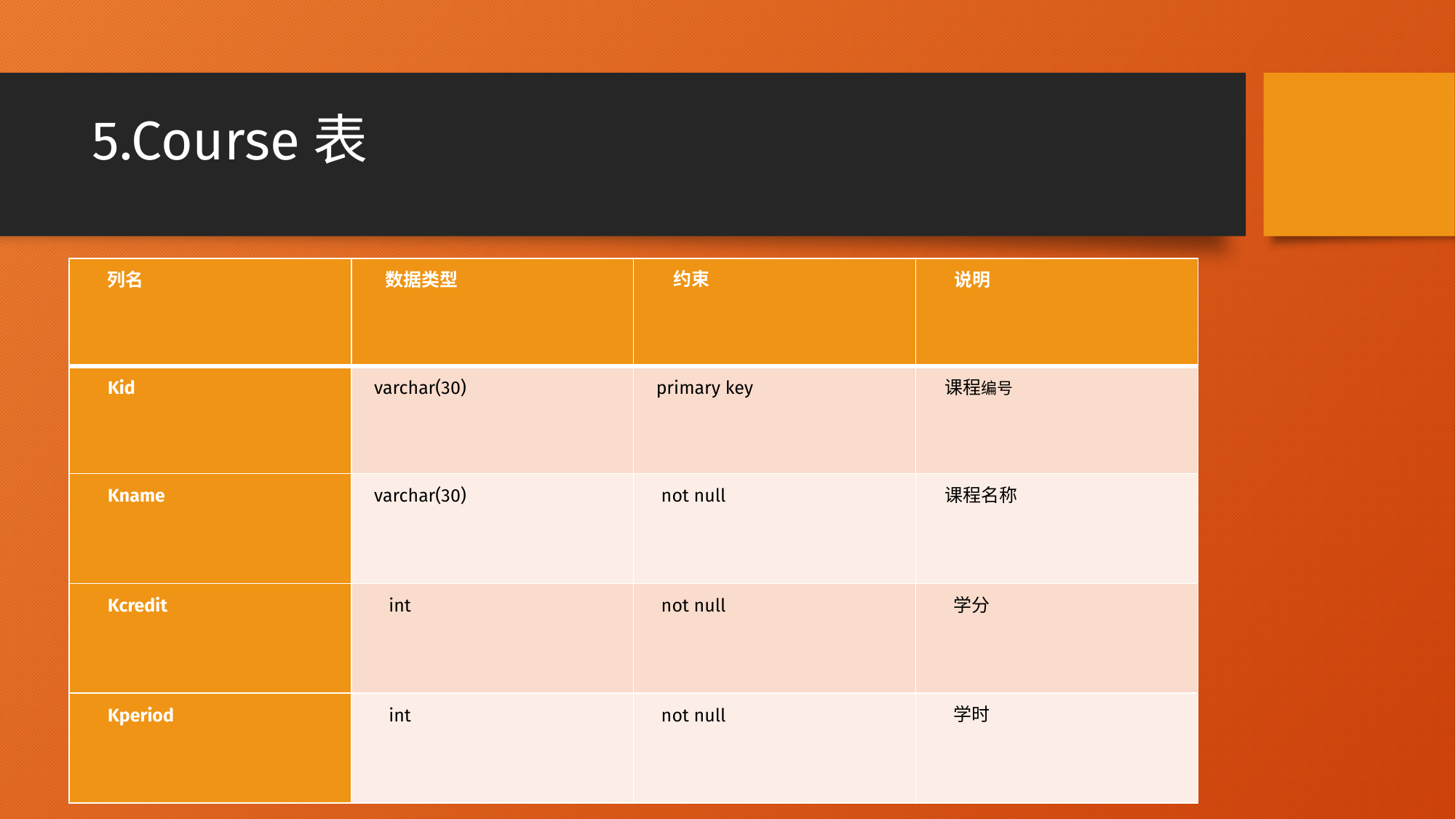

# 5.Course表
| 列名 | 数据类型 | 约束 | 说明 |
| --- | --- | --- | --- |
| Kid | varchar(30) | primary key | 课程编号 |
| Kname | varchar(30) | not null | 课程名称 |
| Kcredit | int | not null | 学分 |
| Kperiod | int | not null | 学时 |